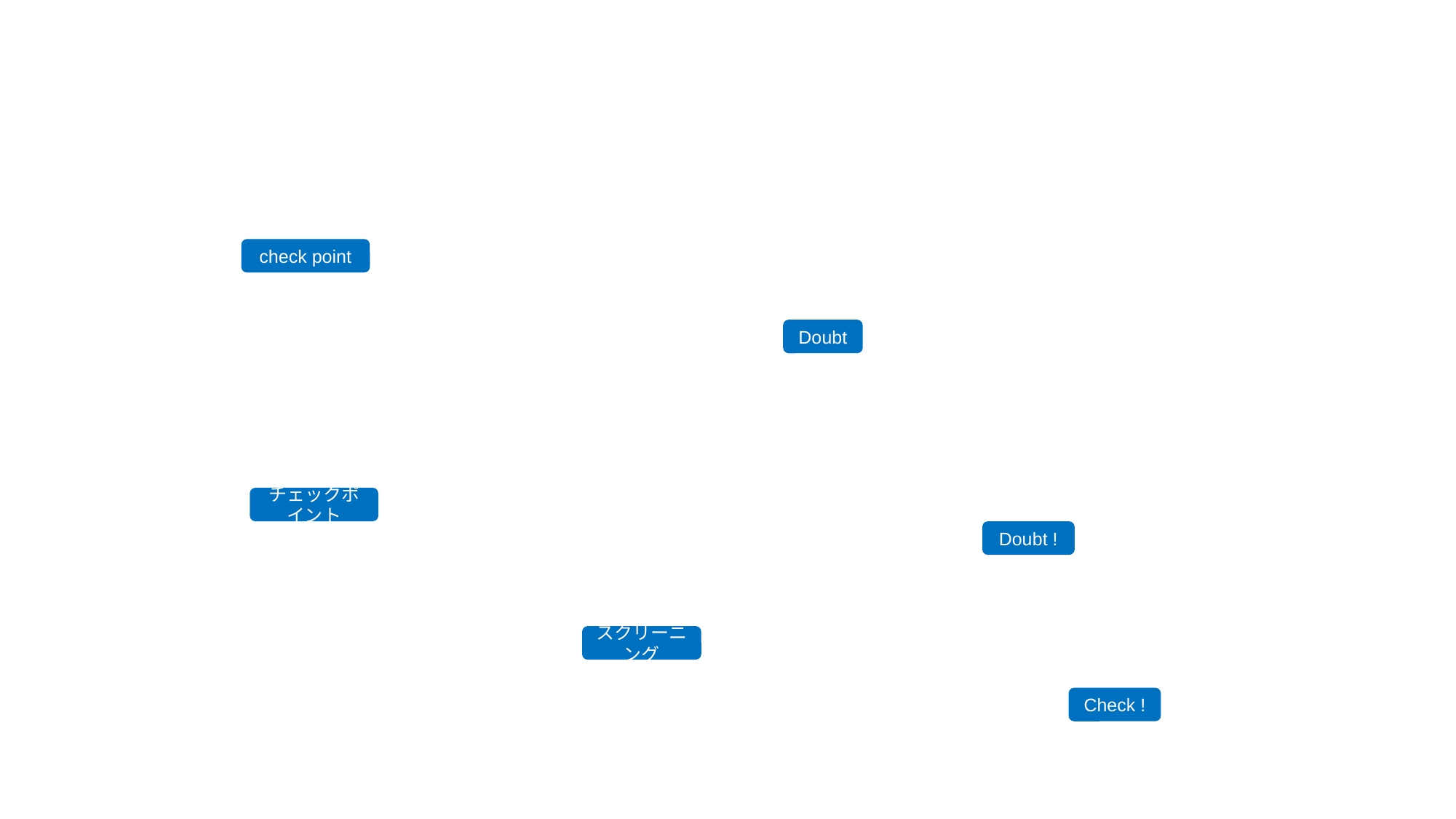

check point

Doubt

チェックポイント

Doubt !

スクリーニング

Check !